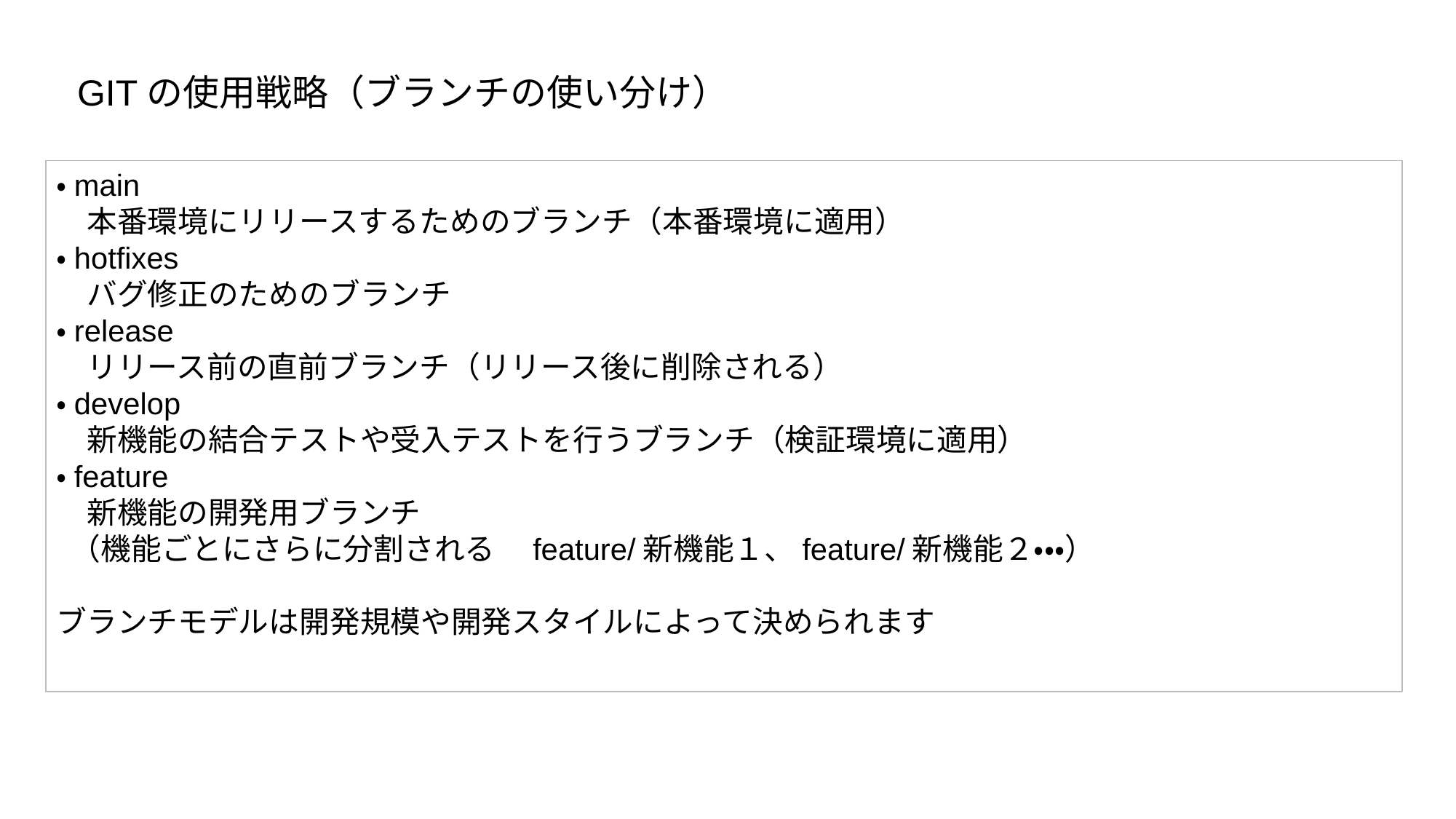

GITの使用戦略（ブランチの使い分け）
・main
　本番環境にリリースするためのブランチ（本番環境に適用）
・hotfixes
　バグ修正のためのブランチ
・release
　リリース前の直前ブランチ（リリース後に削除される）
・develop
　新機能の結合テストや受入テストを行うブランチ（検証環境に適用）
・feature
　新機能の開発用ブランチ
 （機能ごとにさらに分割される　feature/新機能１、feature/新機能２・・・）

ブランチモデルは開発規模や開発スタイルによって決められます